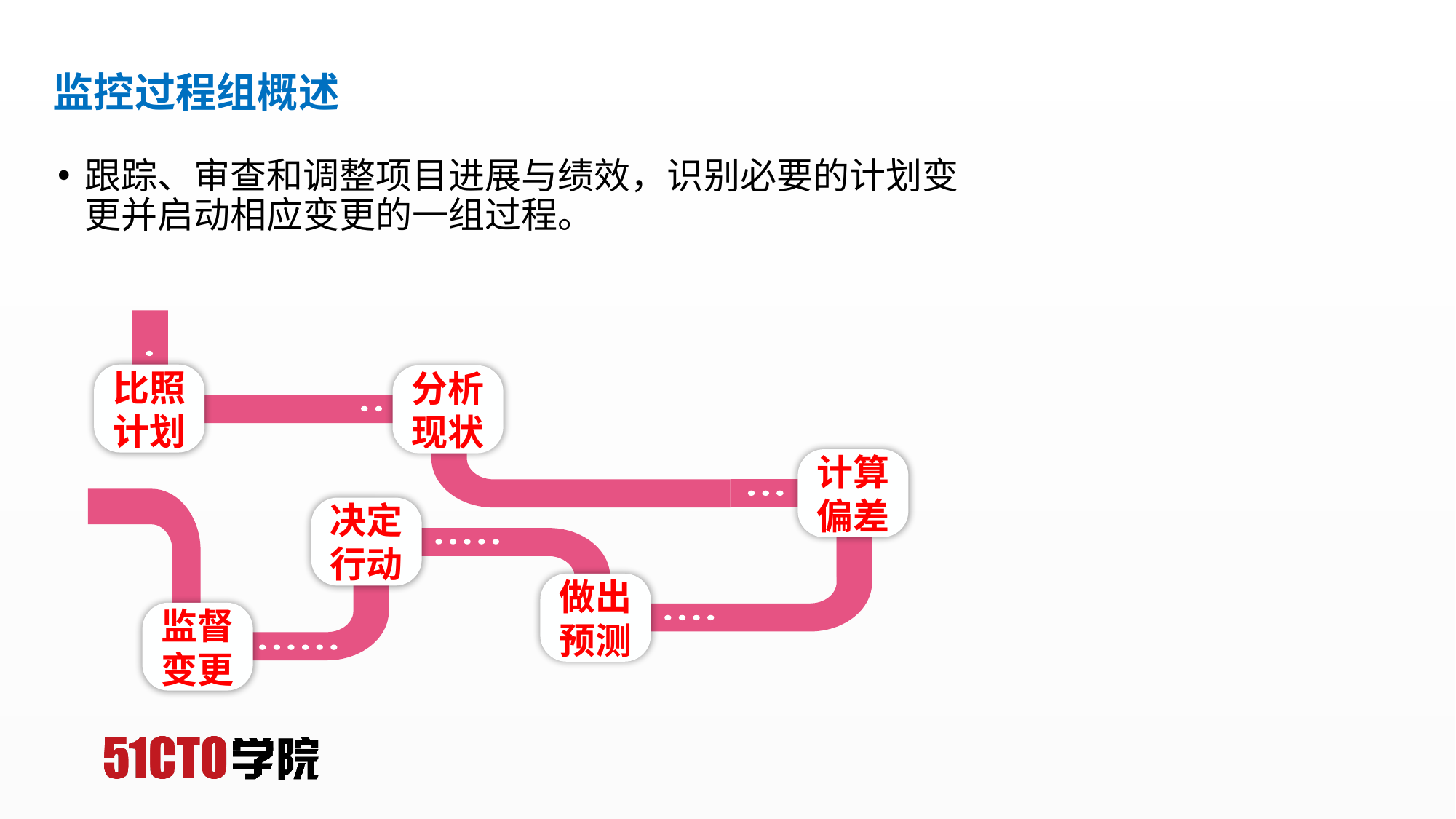

# 监控过程组概述
跟踪、审查和调整项目进展与绩效，识别必要的计划变更并启动相应变更的一组过程。

比照
计划
分析
现状

计算
偏差

决定
行动

做出
预测
监督
变更